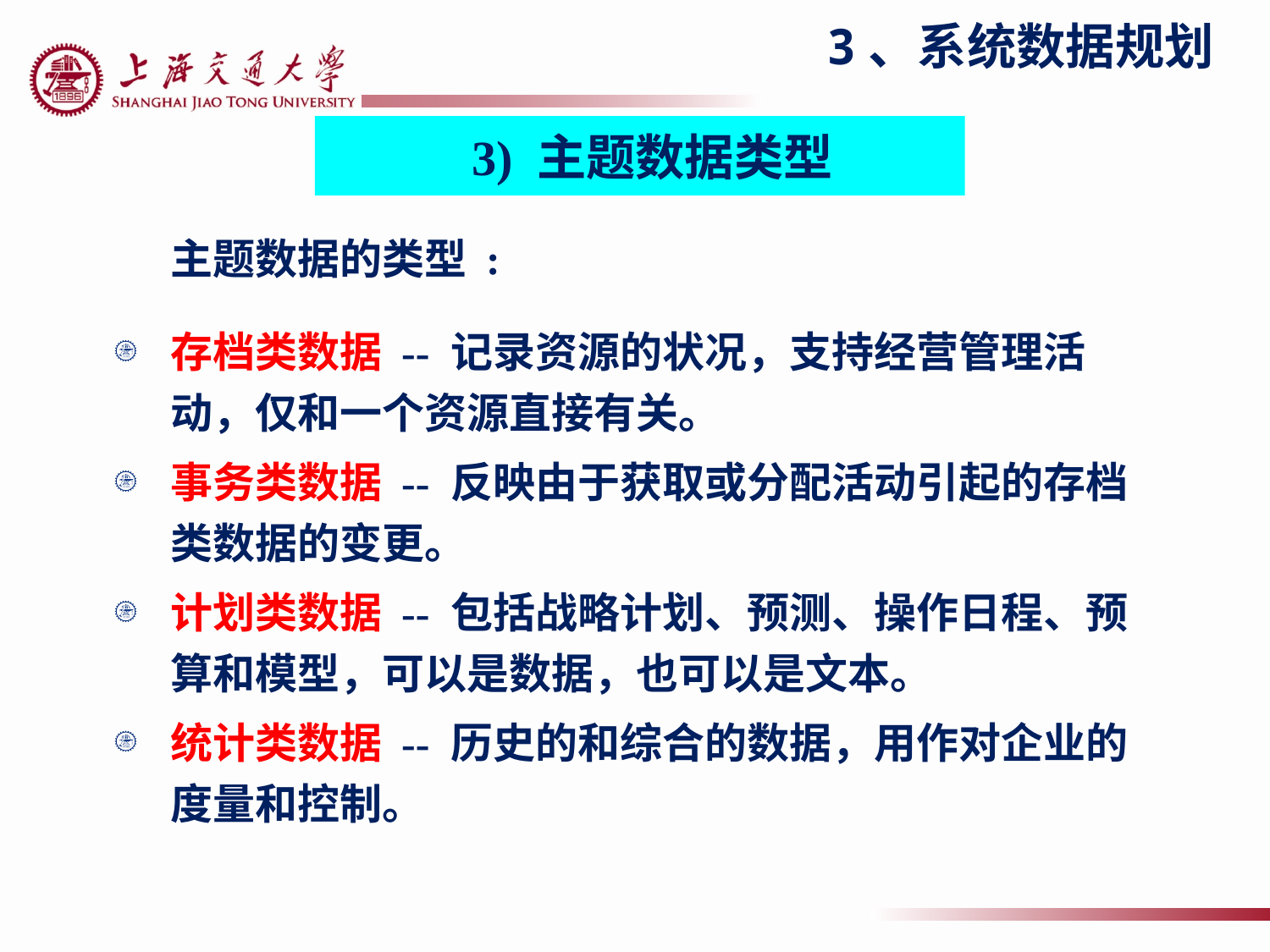

# 3、系统数据规划
  3) 主题数据类型
	主题数据的类型 :

存档类数据 -- 记录资源的状况，支持经营管理活动，仅和一个资源直接有关。
事务类数据 -- 反映由于获取或分配活动引起的存档类数据的变更。
计划类数据 -- 包括战略计划、预测、操作日程、预算和模型，可以是数据，也可以是文本。
统计类数据 -- 历史的和综合的数据，用作对企业的度量和控制。
121